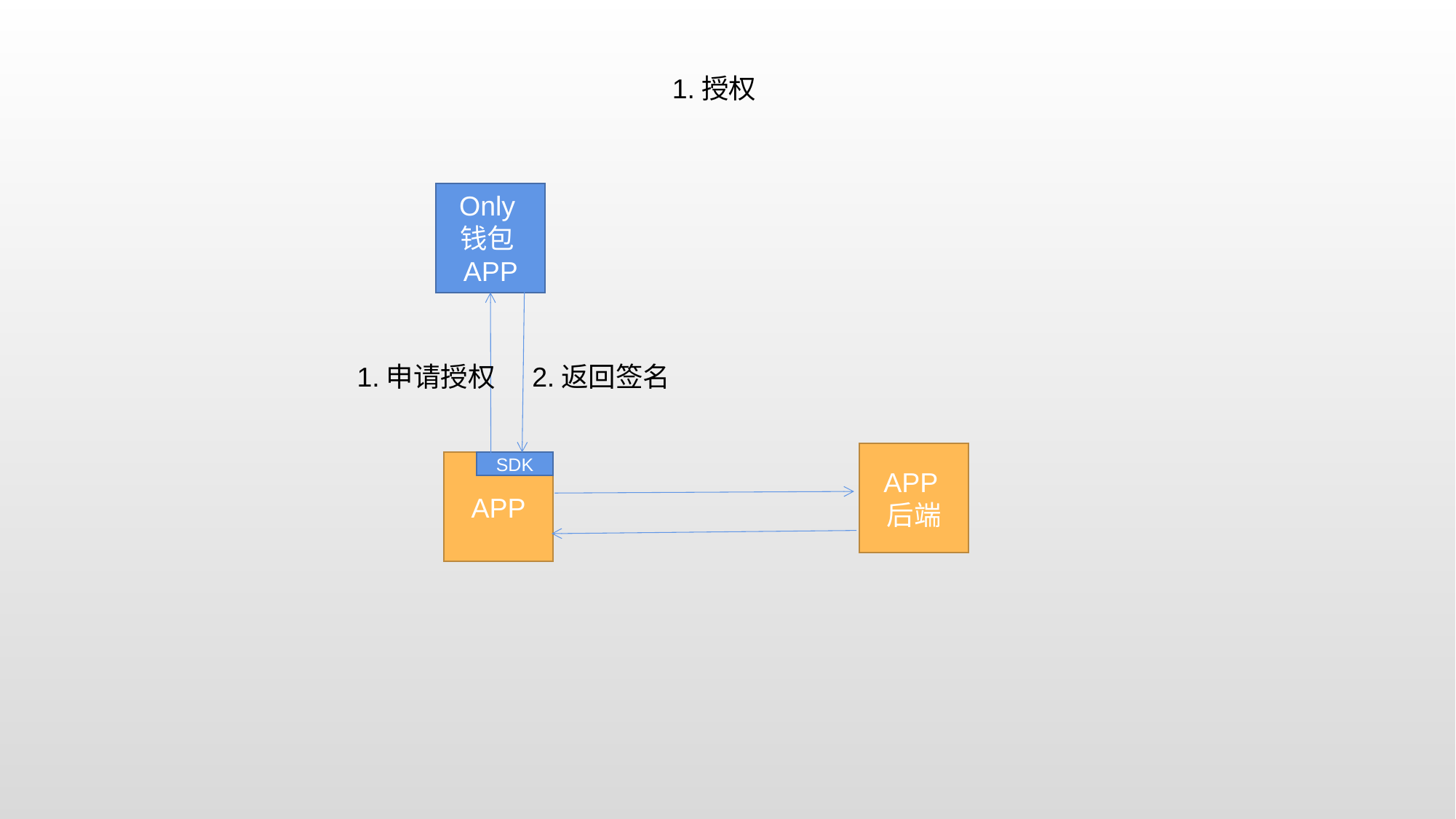

1.授权
Only钱包APP
1.申请授权
2.返回签名
APP后端
APP
SDK